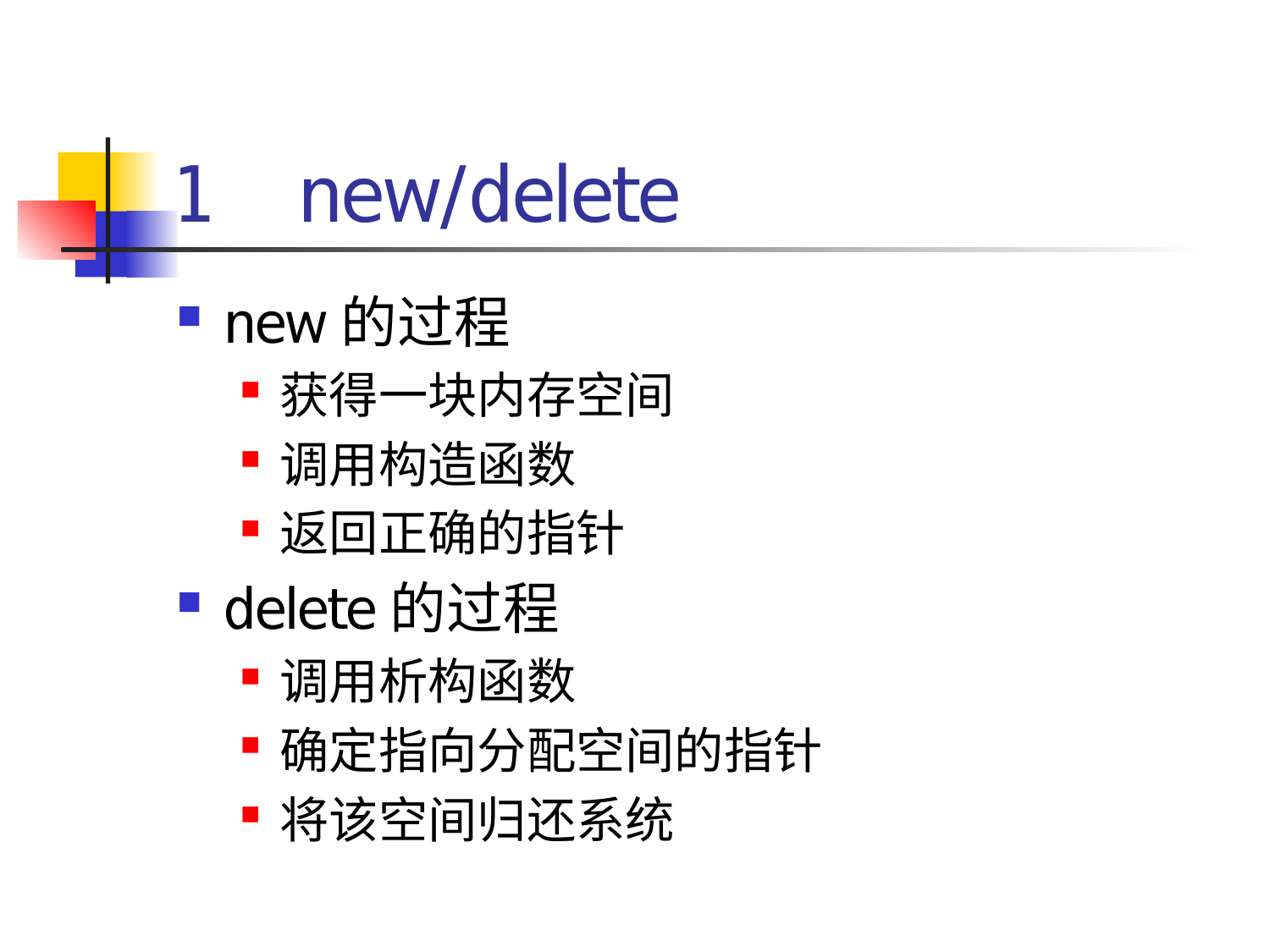

# 1	new/delete
new的过程
获得一块内存空间
调用构造函数
返回正确的指针
delete的过程
调用析构函数
确定指向分配空间的指针
将该空间归还系统